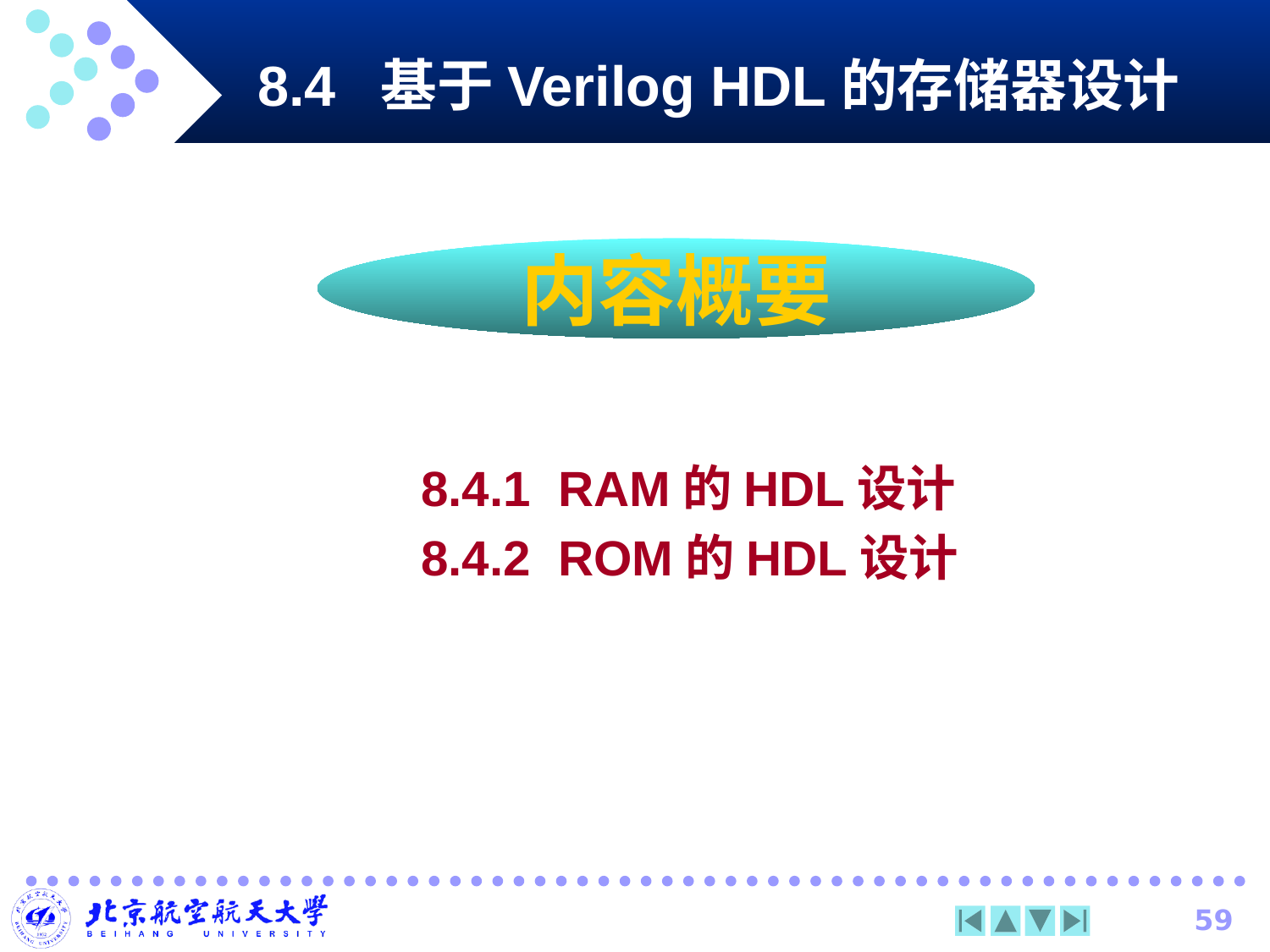

# 8.4  基于Verilog HDL的存储器设计
内容概要
8.4.1  RAM的HDL设计
8.4.2  ROM的HDL设计
59